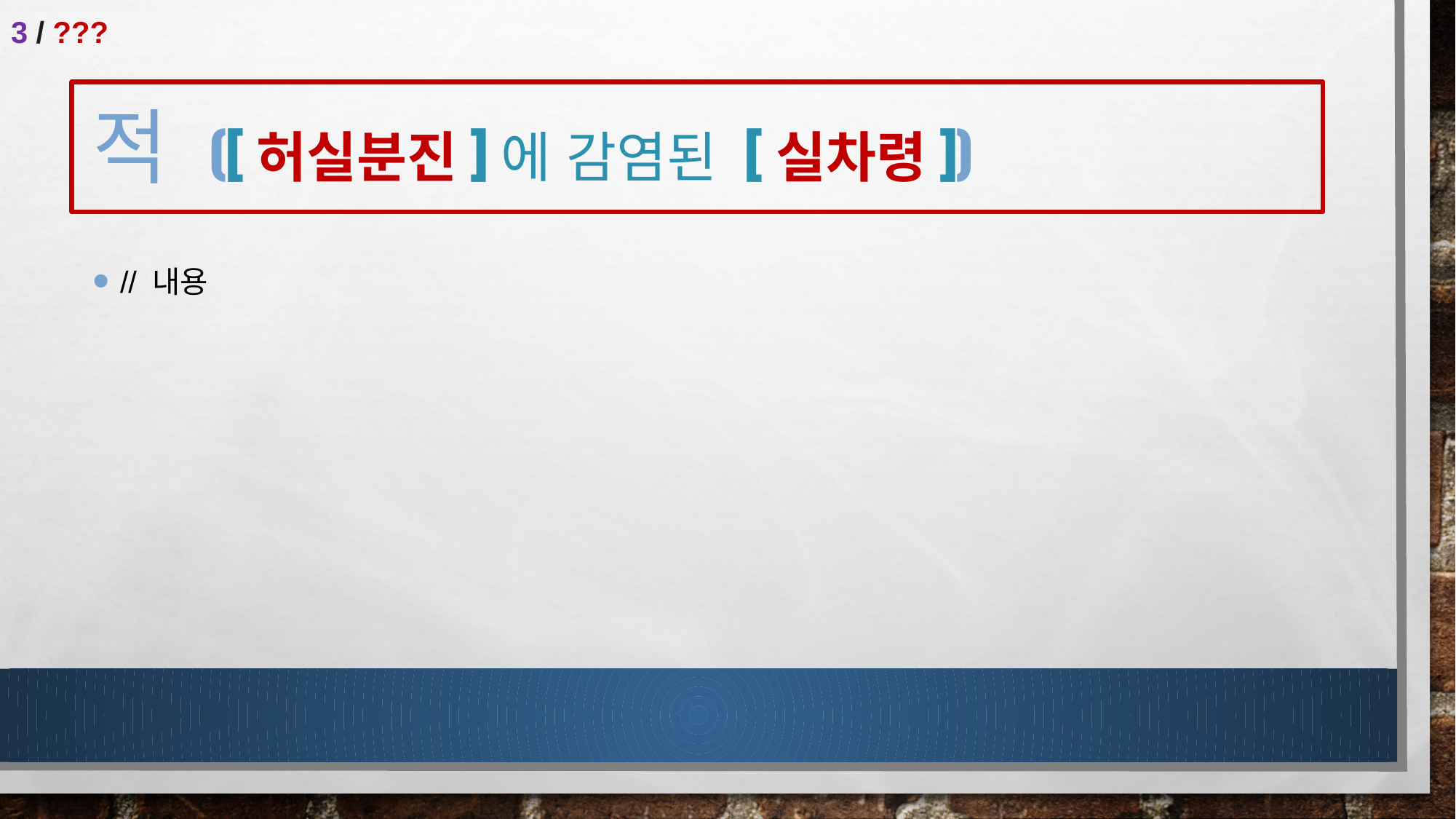

3 / ???

# 적 ([허실분진]에 감염된 [실차령])
// 내용